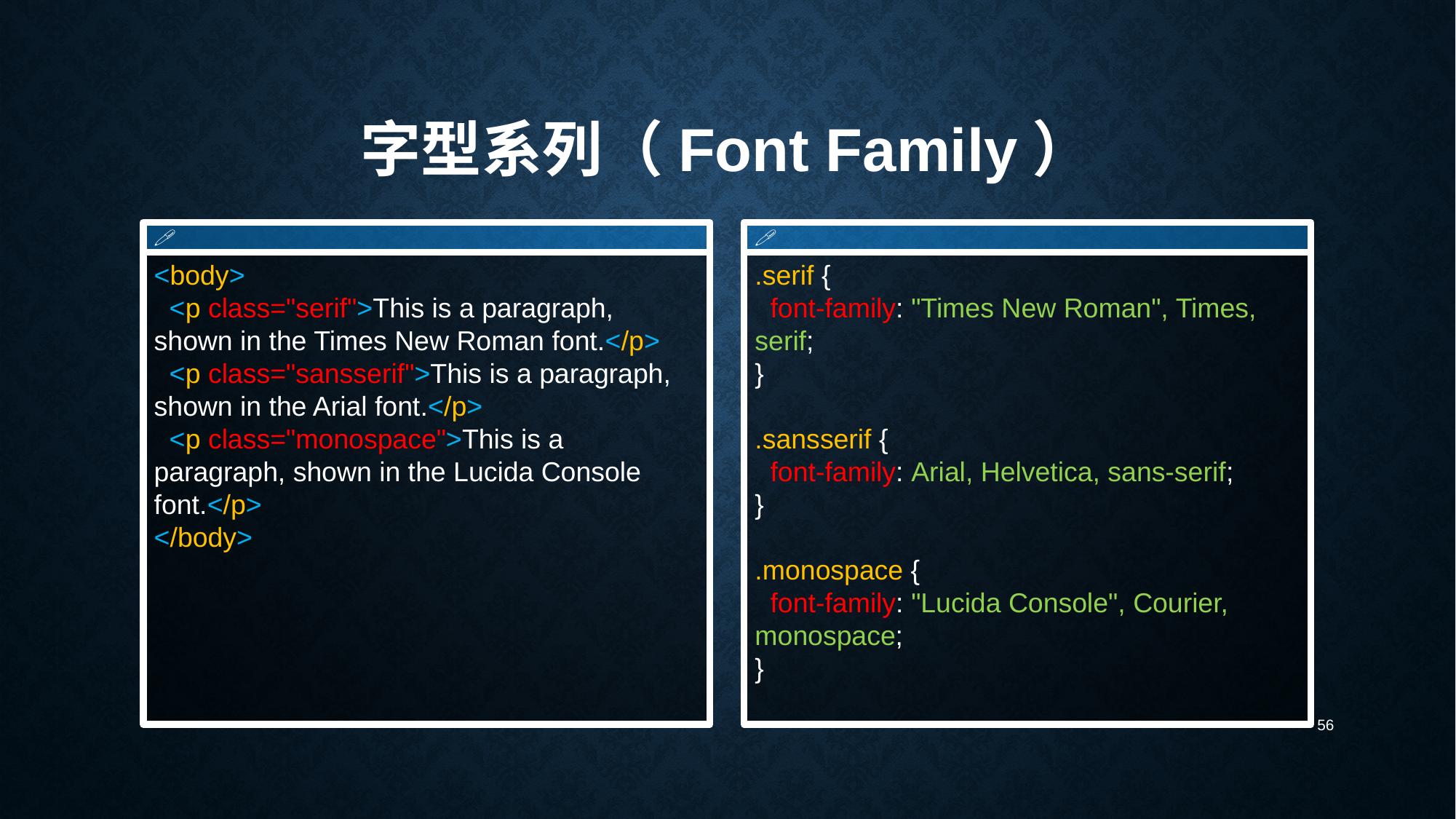

# 字型系列（Font Family）
🖊
<body>
  <p class="serif">This is a paragraph, shown in the Times New Roman font.</p>
  <p class="sansserif">This is a paragraph, shown in the Arial font.</p>
  <p class="monospace">This is a paragraph, shown in the Lucida Console font.</p>
</body>
🖊
.serif {
  font-family: "Times New Roman", Times, serif;
}

.sansserif {
  font-family: Arial, Helvetica, sans-serif;
}

.monospace {
  font-family: "Lucida Console", Courier, monospace;
}
56